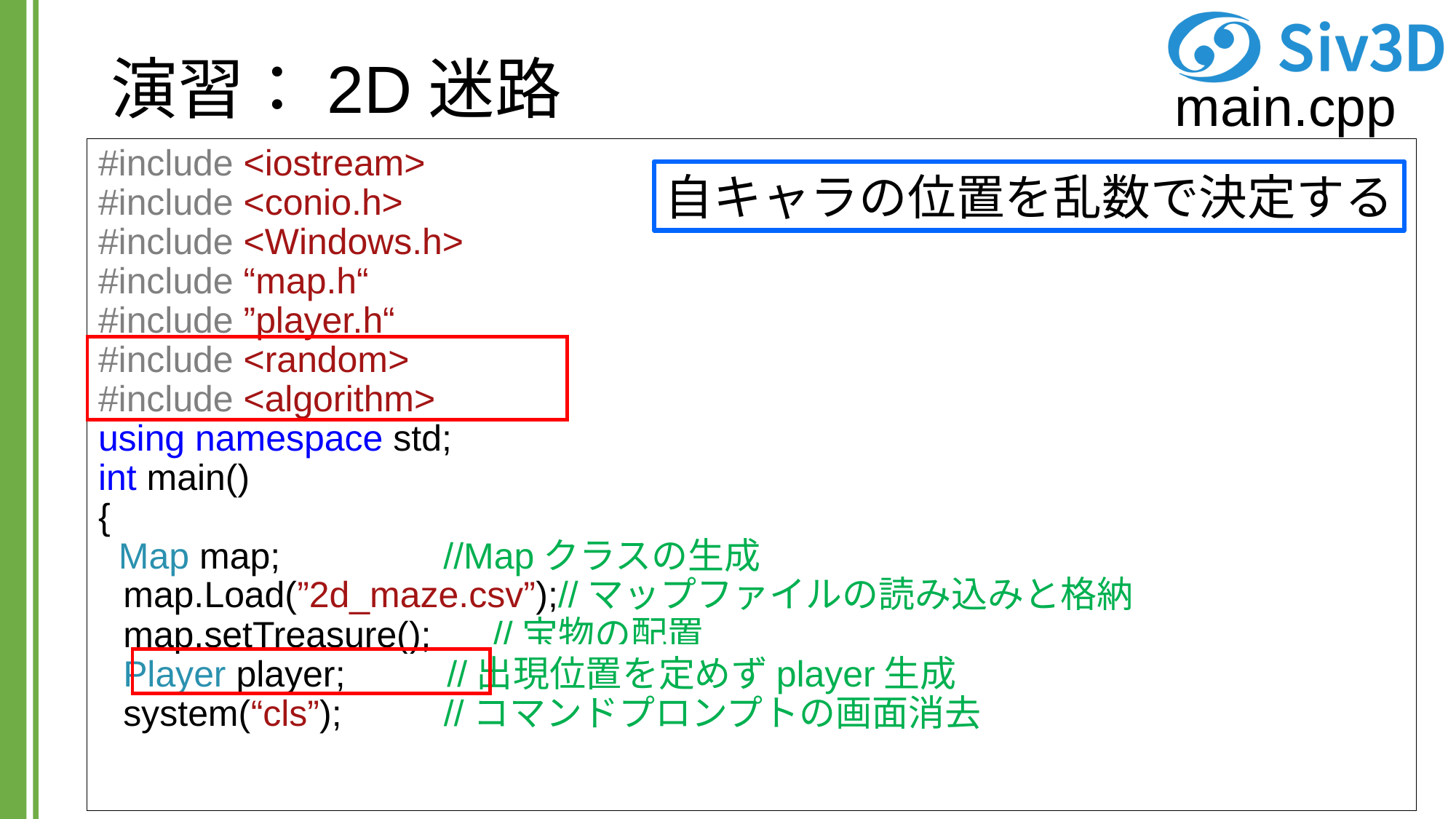

# 演習：2D迷路
main.cpp
#include <iostream>
#include <conio.h>
#include <Windows.h>
#include “map.h“
#include ”player.h“
#include <random>
#include <algorithm>
using namespace std;
int main()
{
  Map map;                //Mapクラスの生成
  map.Load(”2d_maze.csv”);//マップファイルの読み込みと格納
  map.setTreasure();      //宝物の配置
  Player player;          //出現位置を定めずplayer生成
  system(“cls”);          //コマンドプロンプトの画面消去
自キャラの位置を乱数で決定する